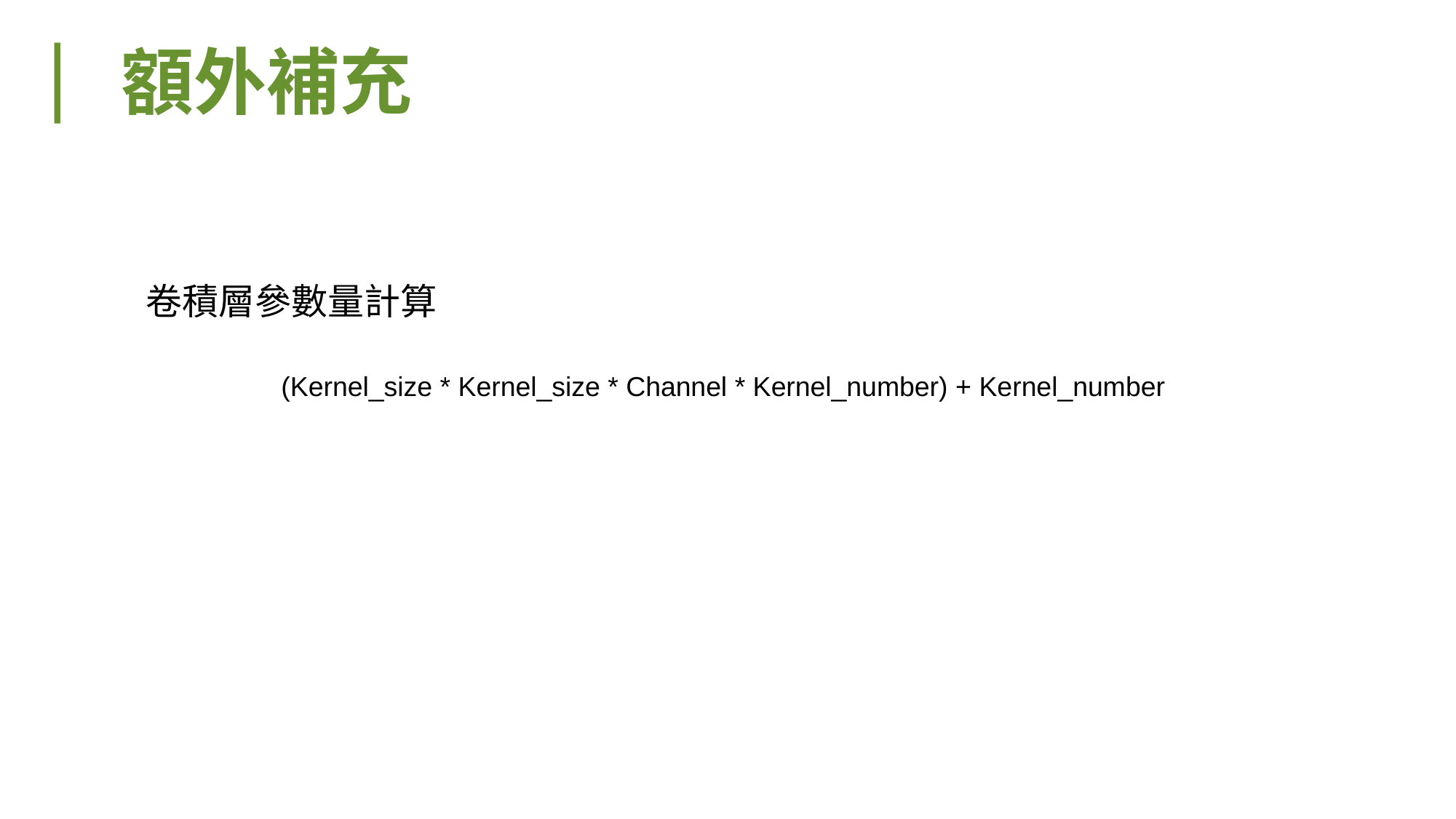

# | 額外補充
卷積層參數量計算
(Kernel_size * Kernel_size * Channel * Kernel_number) + Kernel_number